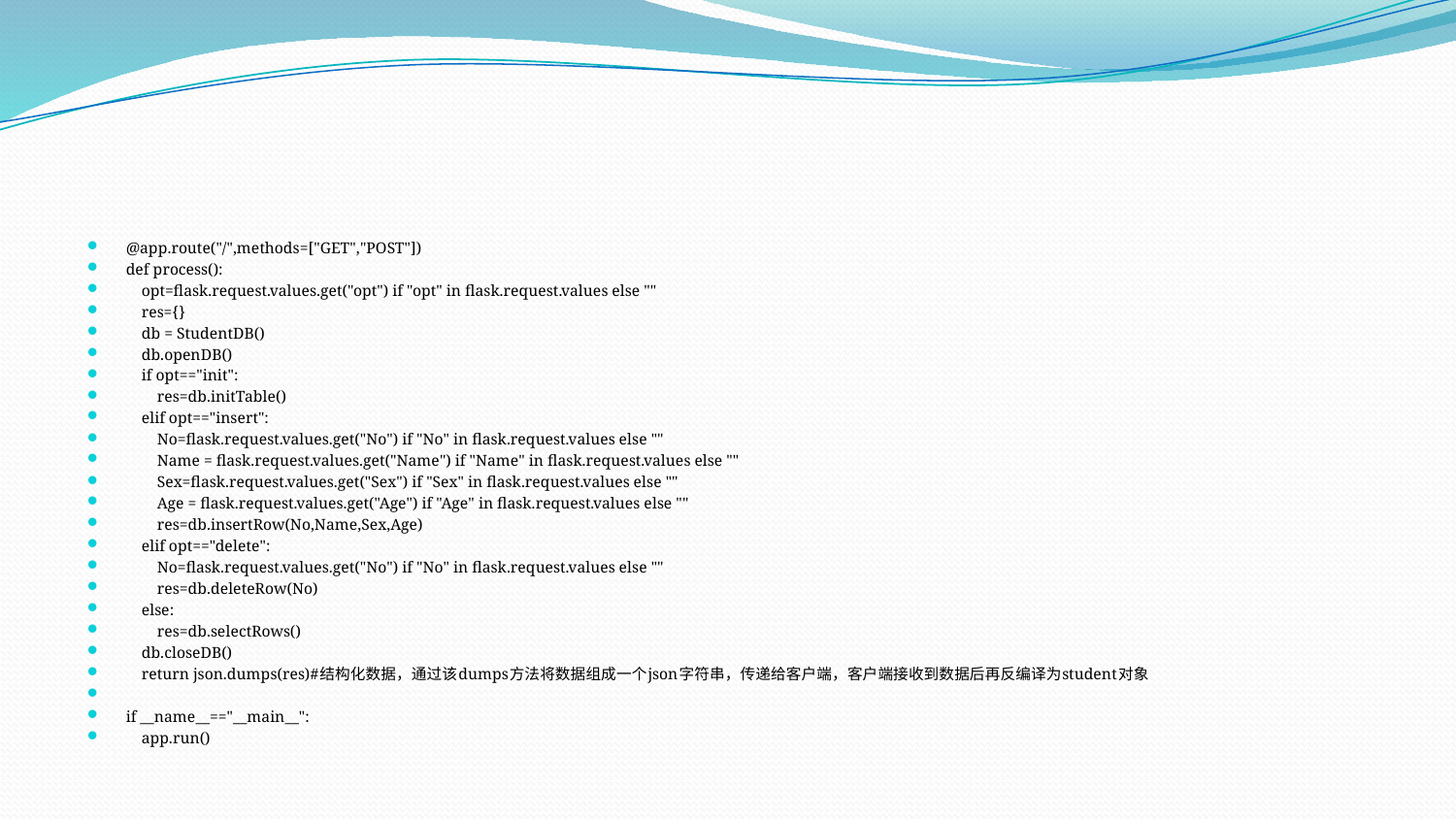

#
@app.route("/",methods=["GET","POST"])
def process():
    opt=flask.request.values.get("opt") if "opt" in flask.request.values else ""
    res={}
    db = StudentDB()
    db.openDB()
    if opt=="init":
        res=db.initTable()
    elif opt=="insert":
        No=flask.request.values.get("No") if "No" in flask.request.values else ""
        Name = flask.request.values.get("Name") if "Name" in flask.request.values else ""
        Sex=flask.request.values.get("Sex") if "Sex" in flask.request.values else ""
        Age = flask.request.values.get("Age") if "Age" in flask.request.values else ""
        res=db.insertRow(No,Name,Sex,Age)
    elif opt=="delete":
        No=flask.request.values.get("No") if "No" in flask.request.values else ""
        res=db.deleteRow(No)
    else:
        res=db.selectRows()
    db.closeDB()
    return json.dumps(res)#结构化数据，通过该dumps方法将数据组成一个json字符串，传递给客户端，客户端接收到数据后再反编译为student对象

if __name__=="__main__":
    app.run()